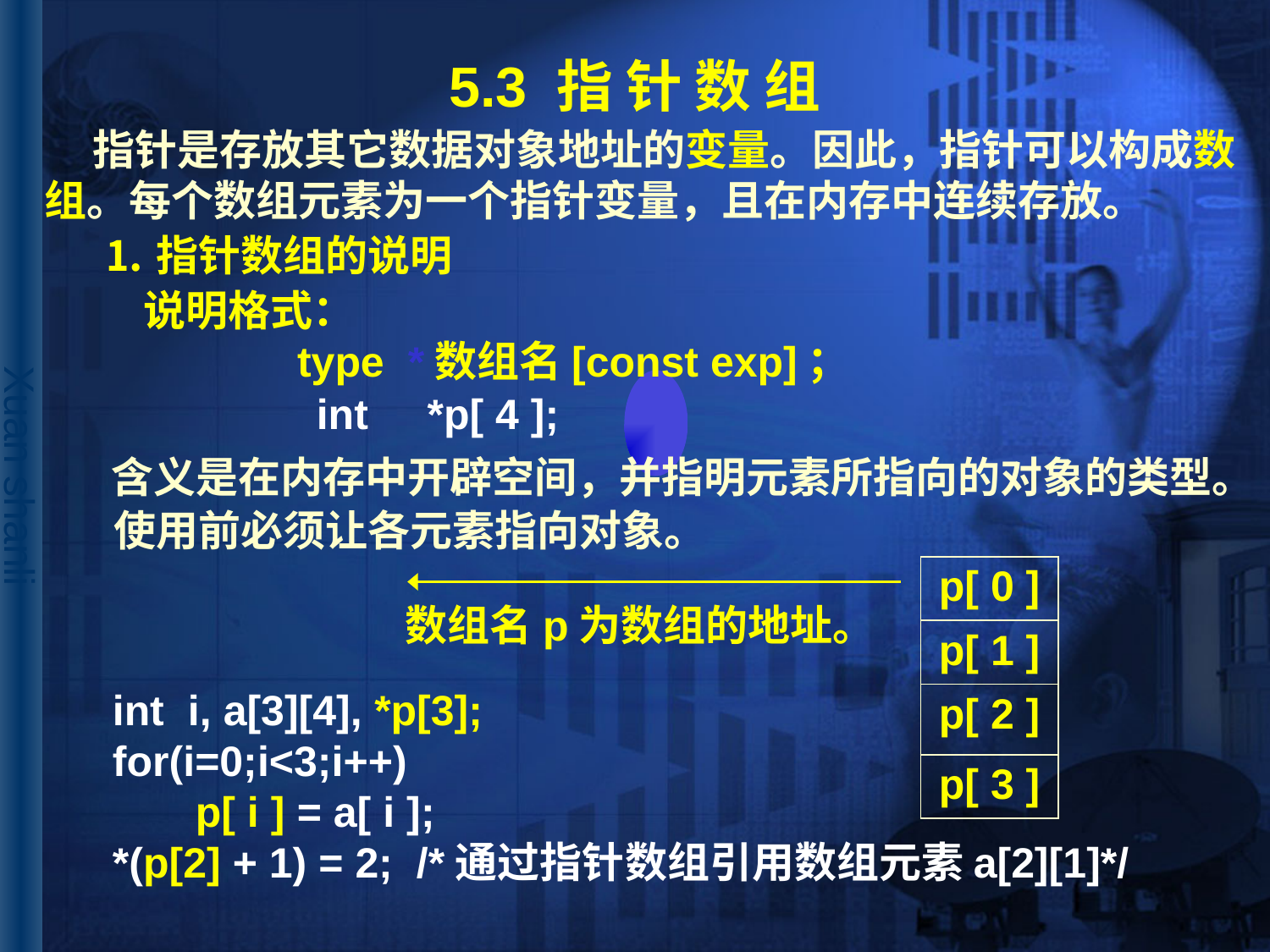

# 5.3 指 针 数 组
    指针是存放其它数据对象地址的变量。因此，指针可以构成数
组。每个数组元素为一个指针变量，且在内存中连续存放。
⒈指针数组的说明
说明格式：
             type  *数组名[const exp]；
int     *p[ 4 ];
含义是在内存中开辟空间，并指明元素所指向的对象的类型。
使用前必须让各元素指向对象。
| p[ 0 ] |
| --- |
| p[ 1 ] |
| p[ 2 ] |
| p[ 3 ] |
数组名p为数组的地址。
int  i, a[3][4], *p[3];
for(i=0;i<3;i++)
       p[ i ] = a[ i ];
*(p[2] + 1) = 2;  /*通过指针数组引用数组元素a[2][1]*/